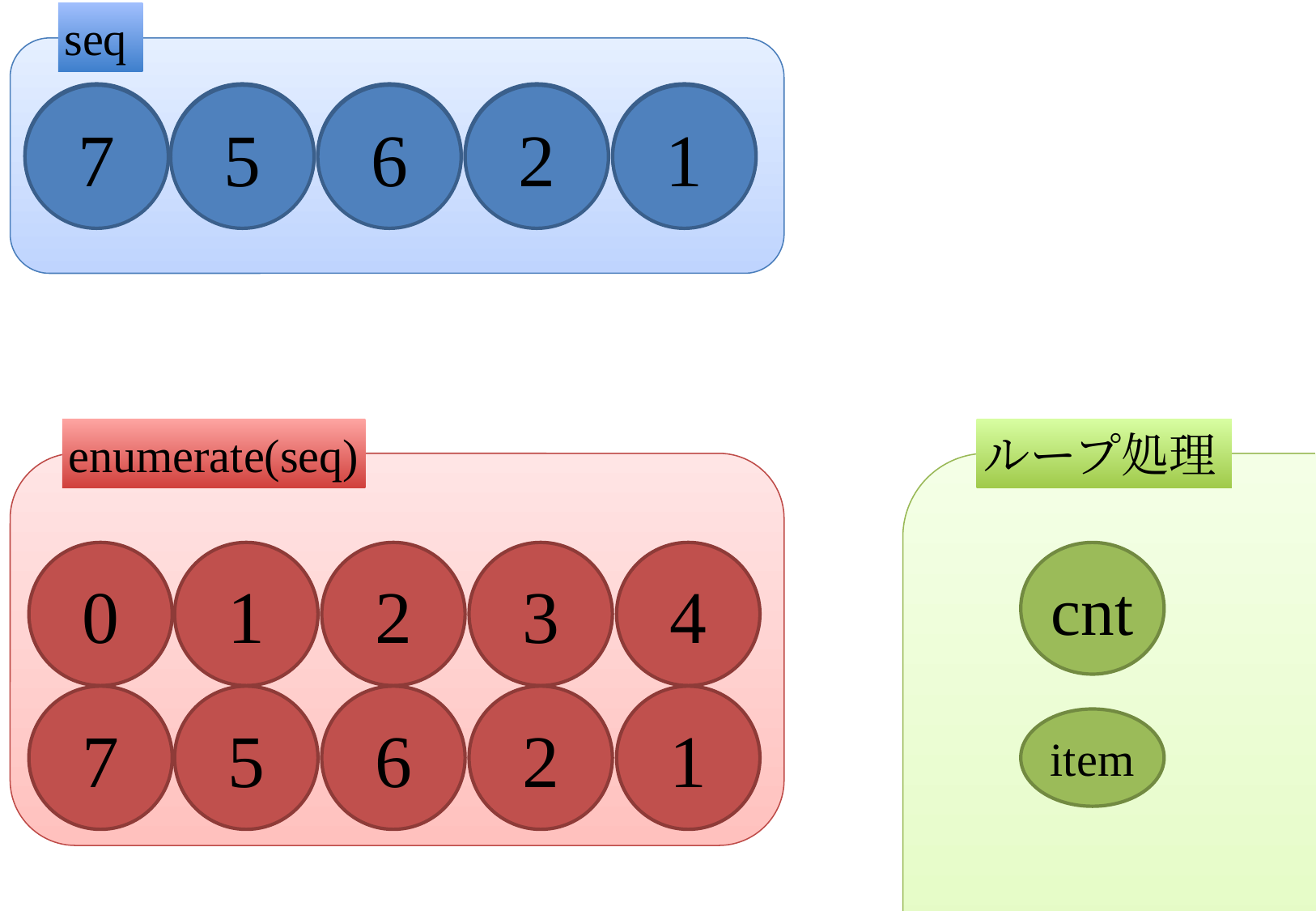

seq

7
5
6
2
1
7
5
6
2
1
enumerate(seq)
ループ処理

0
7
cnt
item
1
5
2
6
3
2
4
1